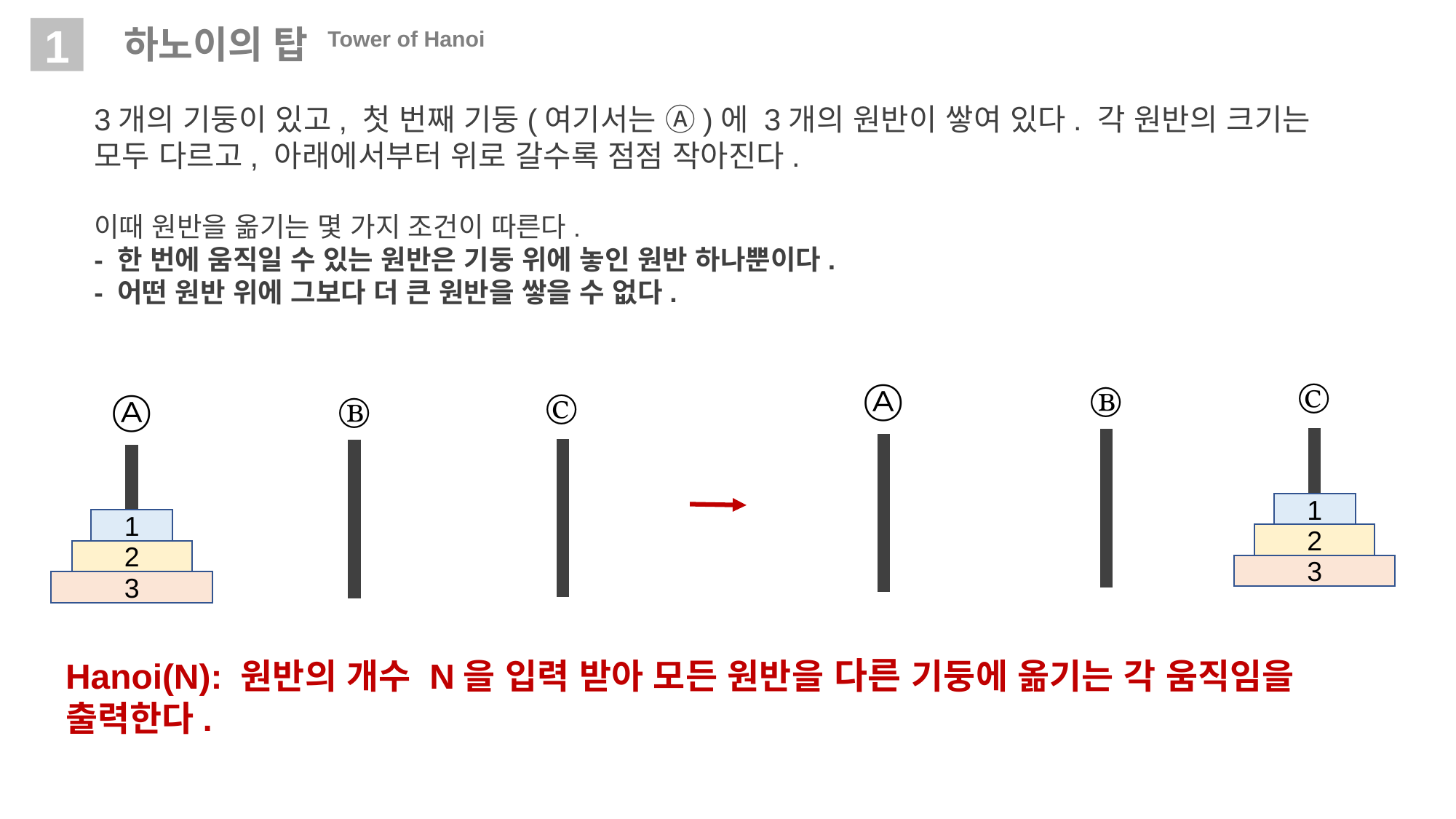

하노이의 탑 Tower of Hanoi
1
3개의 기둥이 있고, 첫 번째 기둥(여기서는 Ⓐ)에 3개의 원반이 쌓여 있다. 각 원반의 크기는 모두 다르고, 아래에서부터 위로 갈수록 점점 작아진다.

이때 원반을 옮기는 몇 가지 조건이 따른다.
- 한 번에 움직일 수 있는 원반은 기둥 위에 놓인 원반 하나뿐이다.
- 어떤 원반 위에 그보다 더 큰 원반을 쌓을 수 없다.
Ⓒ
Ⓐ
Ⓑ
Ⓒ
Ⓐ
Ⓑ

1
1
2
2
3
3
Hanoi(N): 원반의 개수 N을 입력 받아 모든 원반을 다른 기둥에 옮기는 각 움직임을 출력한다.